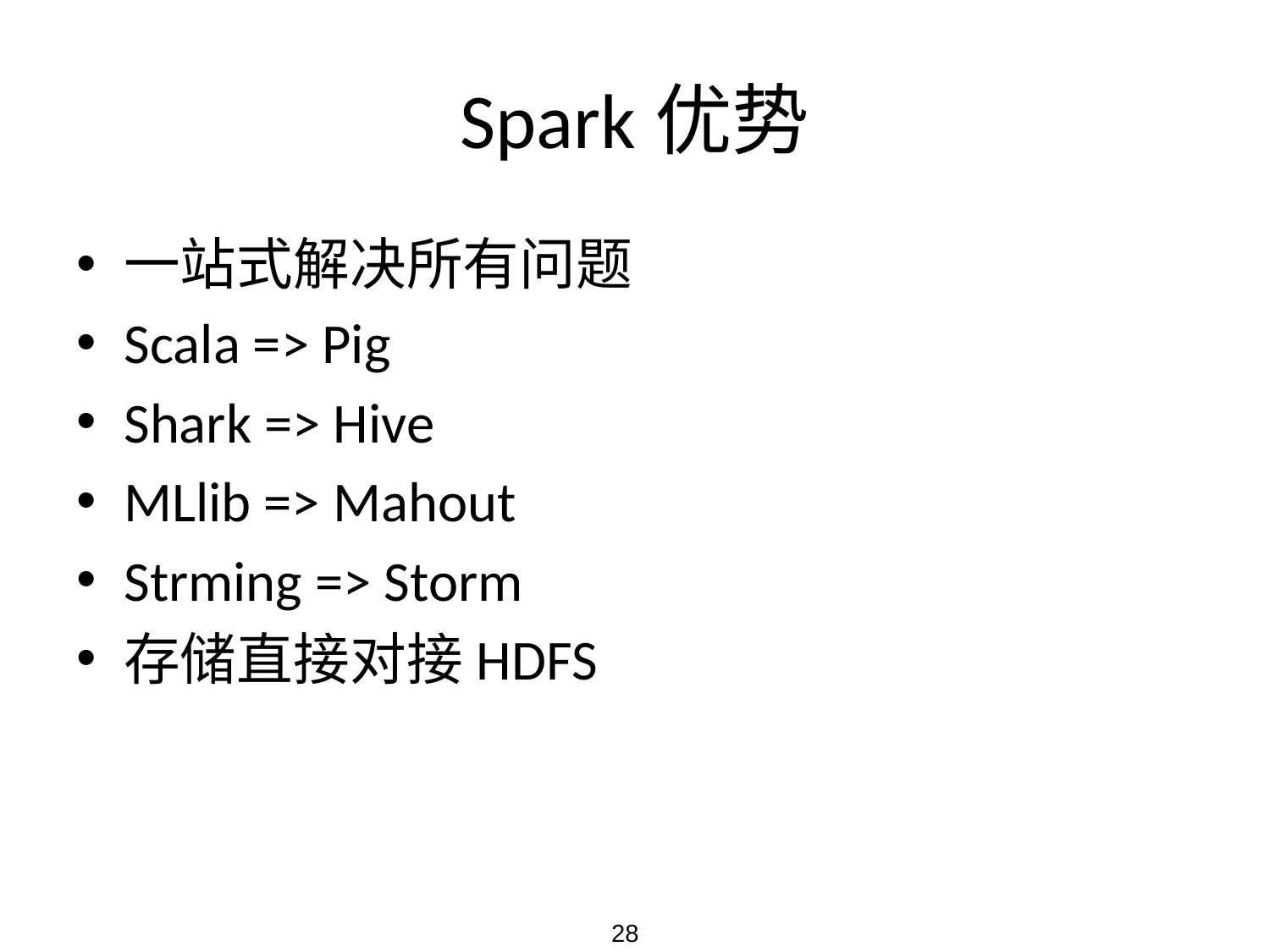

# Spark优势
一站式解决所有问题
Scala => Pig
Shark => Hive
MLlib => Mahout
Strming => Storm
存储直接对接HDFS